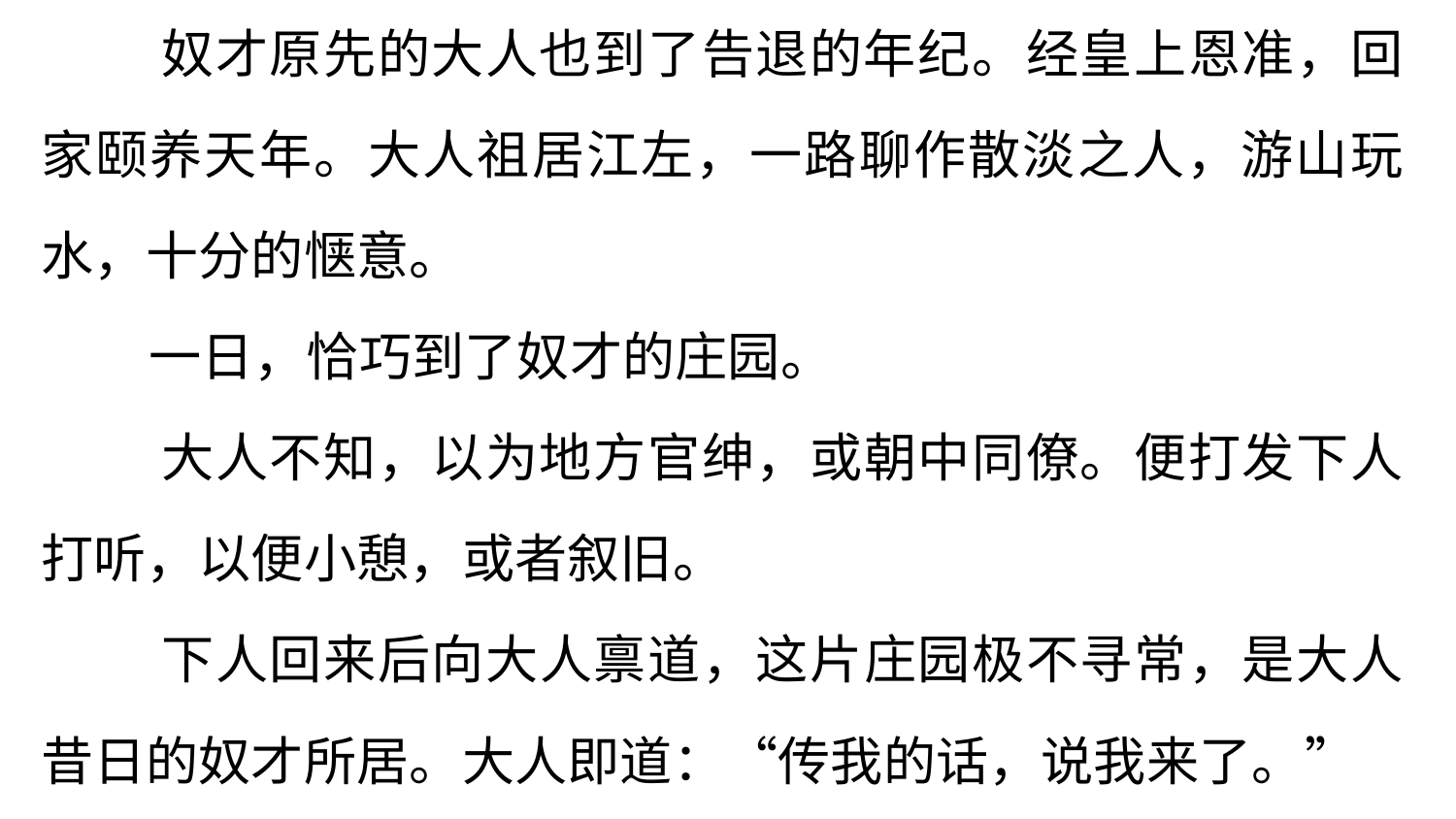

奴才原先的大人也到了告退的年纪。经皇上恩准，回家颐养天年。大人祖居江左，一路聊作散淡之人，游山玩水，十分的惬意。
        一日，恰巧到了奴才的庄园。
        大人不知，以为地方官绅，或朝中同僚。便打发下人打听，以便小憩，或者叙旧。
        下人回来后向大人禀道，这片庄园极不寻常，是大人昔日的奴才所居。大人即道：“传我的话，说我来了。”